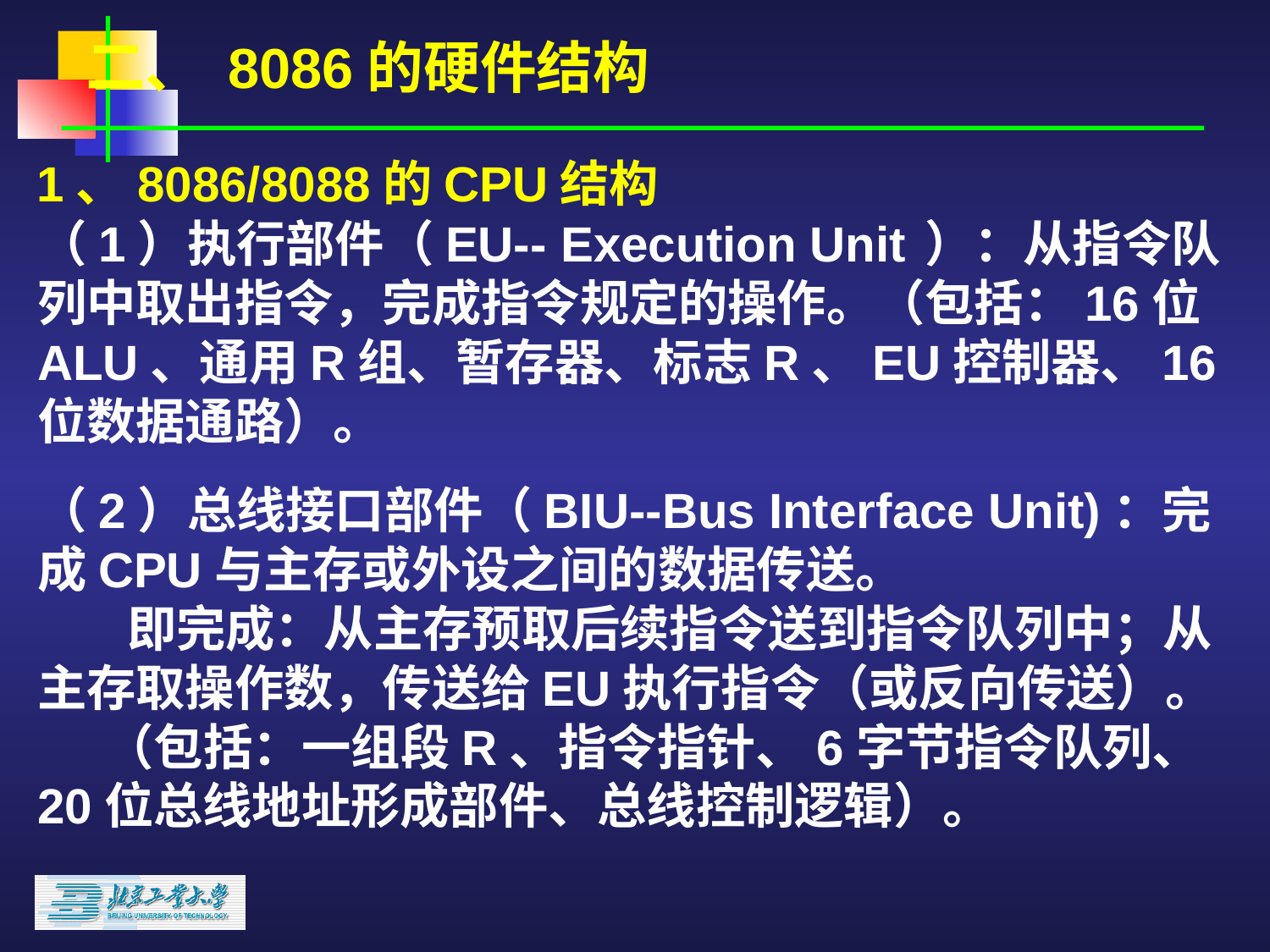

二、 8086的硬件结构
1、8086/8088的CPU结构
（1）执行部件（EU-- Execution Unit ）：从指令队列中取出指令，完成指令规定的操作。（包括：16位ALU、通用R组、暂存器、标志R、EU控制器、16位数据通路）。
（2）总线接口部件（BIU--Bus Interface Unit)：完成CPU与主存或外设之间的数据传送。
        即完成：从主存预取后续指令送到指令队列中；从主存取操作数，传送给EU执行指令（或反向传送）。
      （包括：一组段R、指令指针、6字节指令队列、20位总线地址形成部件、总线控制逻辑）。